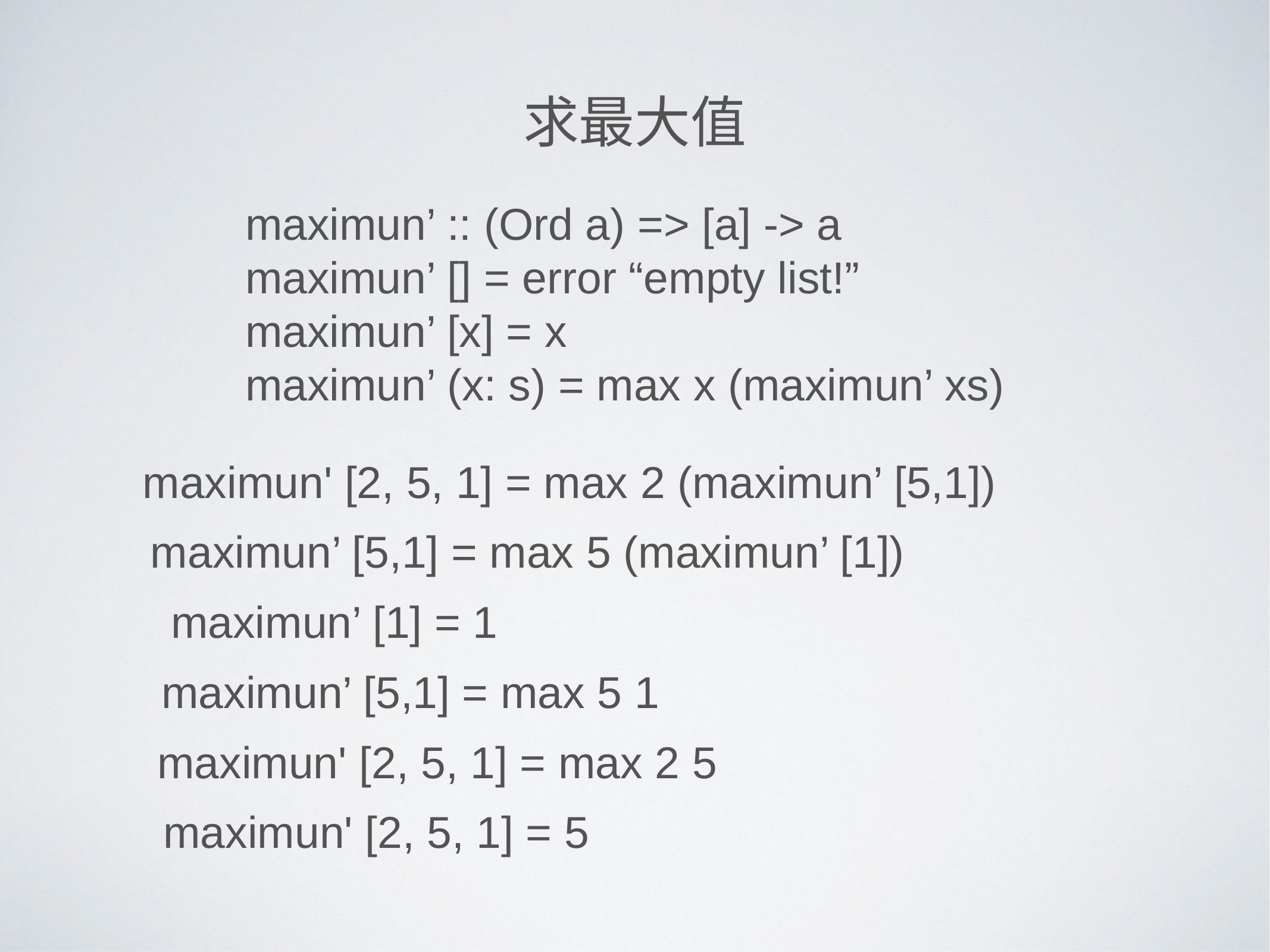

求最大值
maximun’ :: (Ord a) => [a] -> a
maximun’ [] = error “empty list!”
maximun’ [x] = x
maximun’ (x: s) = max x (maximun’ xs)
maximun' [2, 5, 1] = max 2 (maximun’ [5,1])
maximun’ [5,1] = max 5 (maximun’ [1])
maximun’ [1] = 1
maximun’ [5,1] = max 5 1
maximun' [2, 5, 1] = max 2 5
maximun' [2, 5, 1] = 5